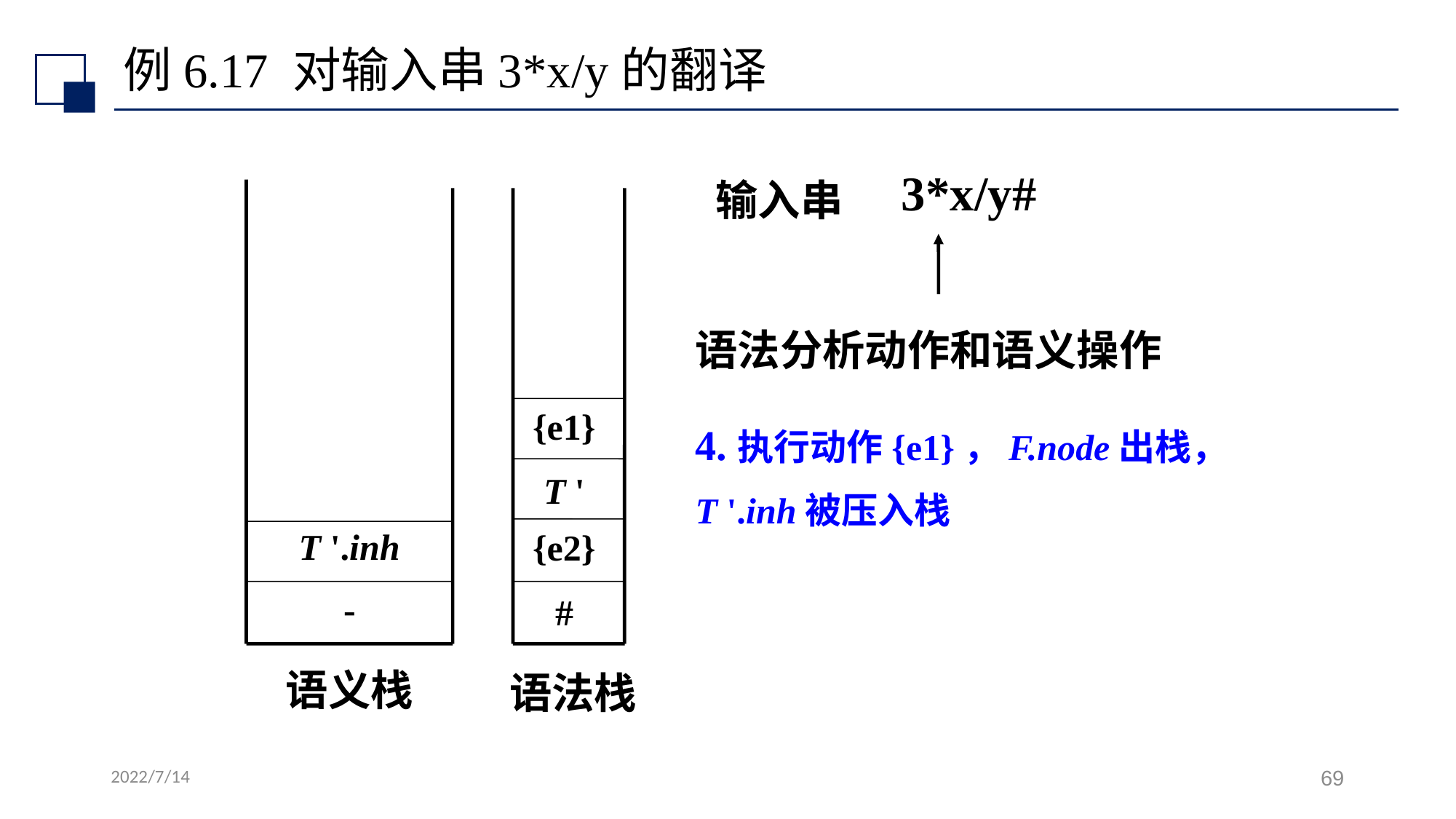

# 例6.17 对输入串3*x/y的翻译
3*x/y#
输入串

语法分析动作和语义操作
{e1}

4.执行动作{e1}，F.node出栈，
T '.inh被压入栈

T '
T '.inh
{e2}

-

#

语义栈
语法栈
2022/7/14
69